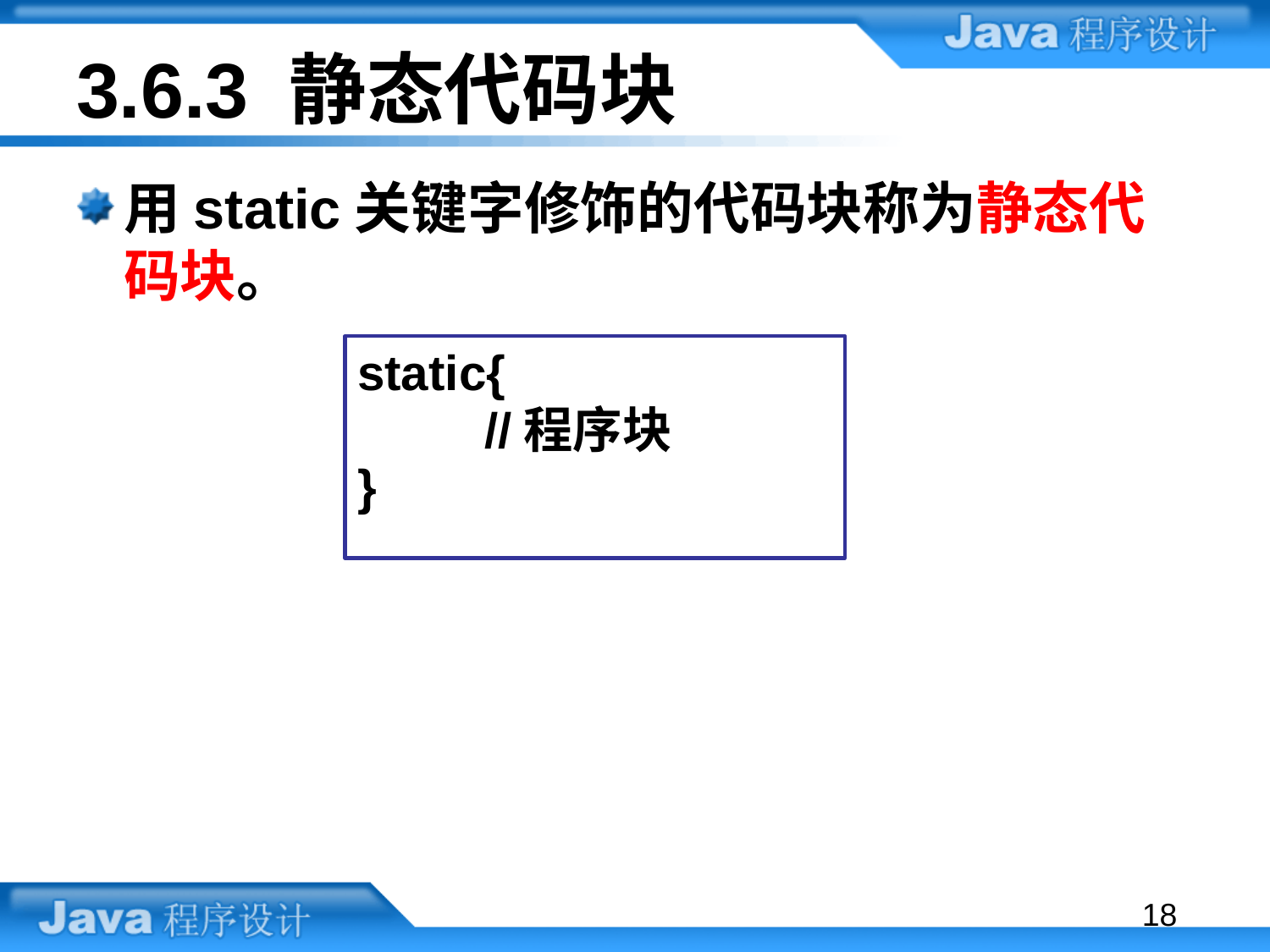

# 3.6.3 静态代码块
用static关键字修饰的代码块称为静态代码块。

static{
	//程序块
}